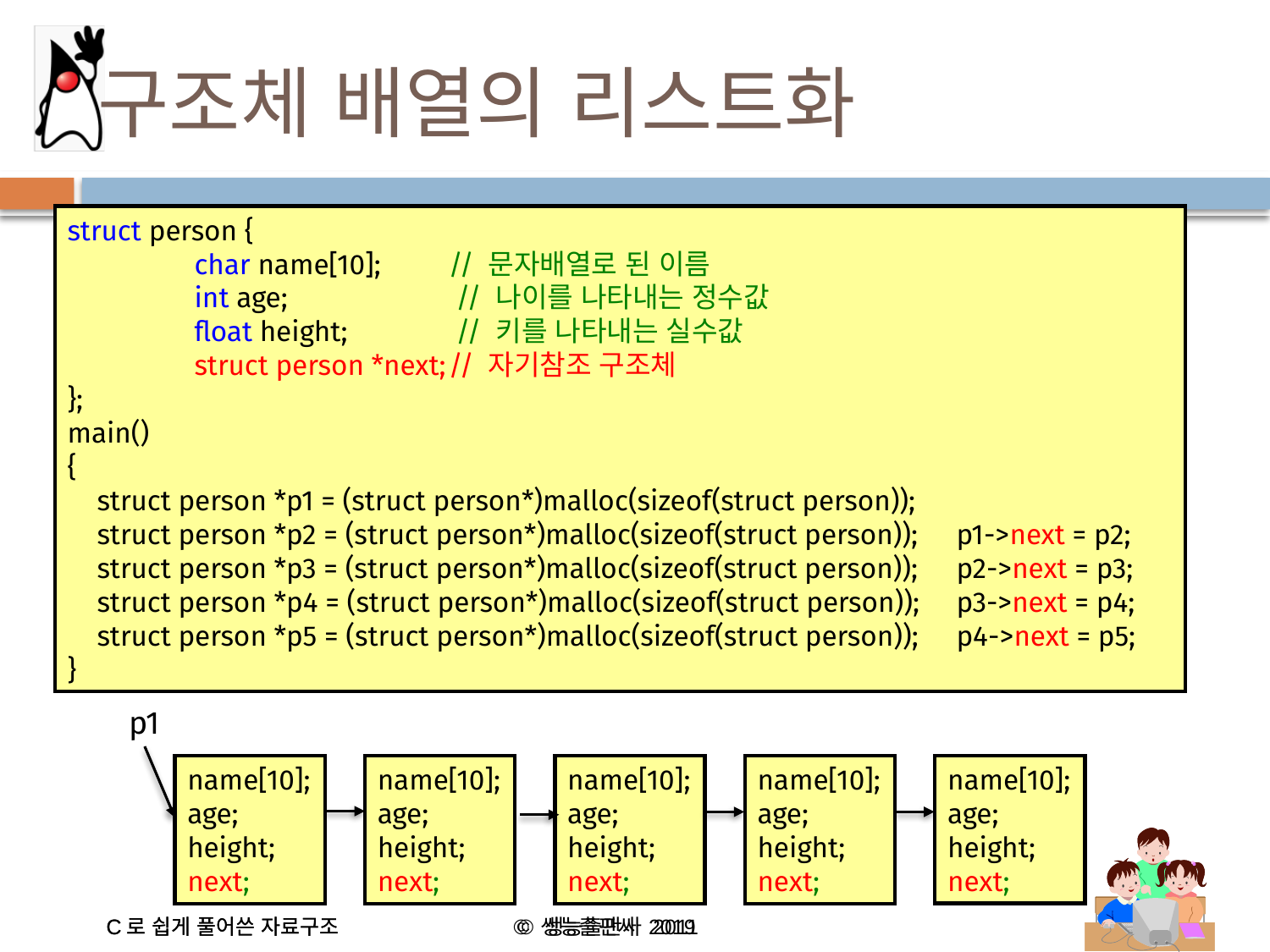

# 구조체 배열의 리스트화
struct person {
	char name[10]; 	// 문자배열로 된 이름
	int age;	 	 // 나이를 나타내는 정수값
	float height;	 // 키를 나타내는 실수값
	struct person *next;	// 자기참조 구조체
};
main()
{
    struct person *p1 = (struct person*)malloc(sizeof(struct person));
    struct person *p2 = (struct person*)malloc(sizeof(struct person));	p1->next = p2;
    struct person *p3 = (struct person*)malloc(sizeof(struct person));	p2->next = p3;
    struct person *p4 = (struct person*)malloc(sizeof(struct person));	p3->next = p4;
    struct person *p5 = (struct person*)malloc(sizeof(struct person));	p4->next = p5;
}
p1
name[10];
age;
height;
next;
name[10];
age;
height;
next;
name[10];
age;
height;
next;
name[10];
age;
height;
next;
name[10];
age;
height;
next;